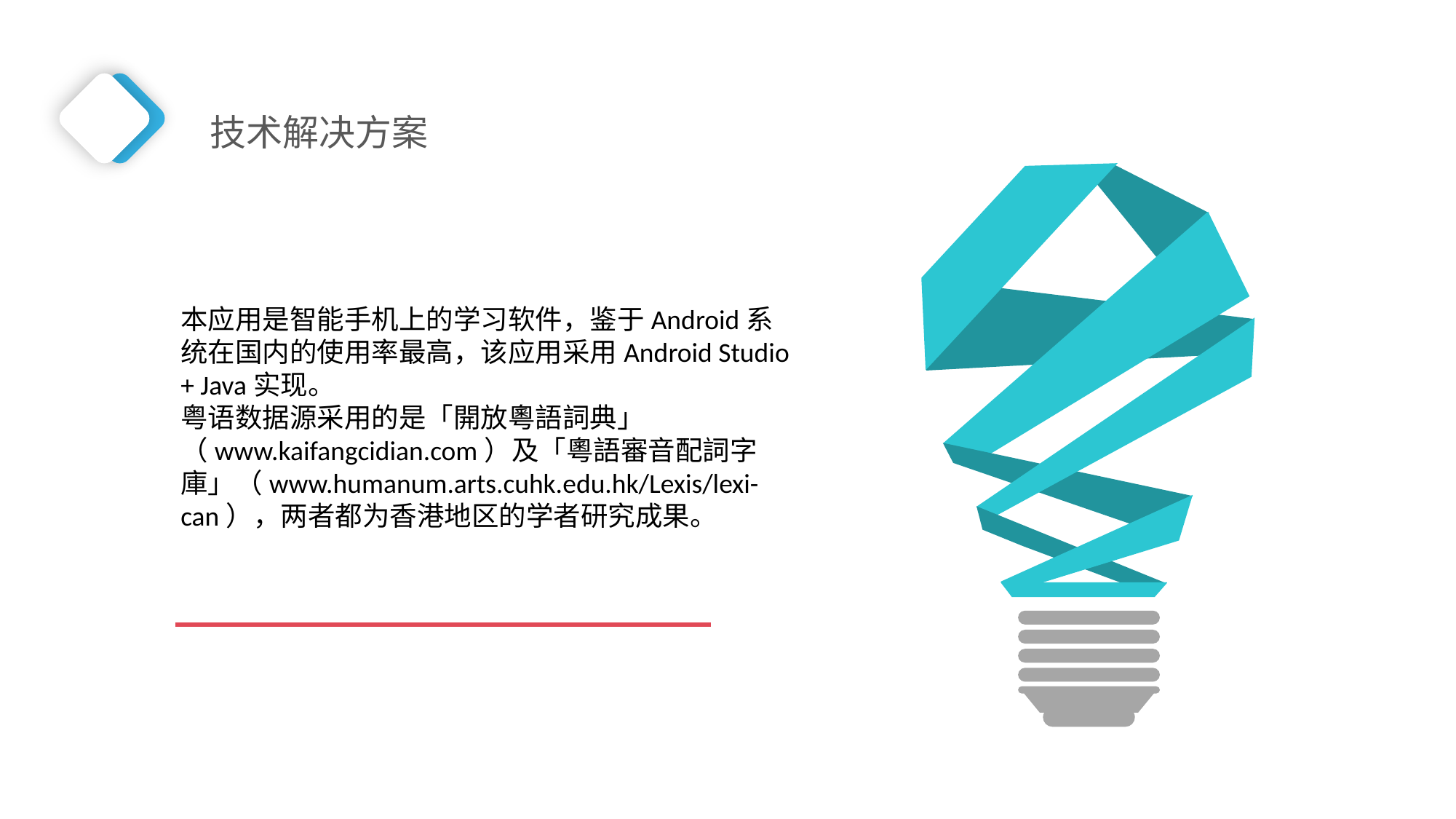

技术解决方案

本应用是智能手机上的学习软件，鉴于Android系统在国内的使用率最高，该应用采用Android Studio + Java实现。
粤语数据源采用的是「開放粵語詞典」（www.kaifangcidian.com）及「粵語審音配詞字庫」（www.humanum.arts.cuhk.edu.hk/Lexis/lexi-can），两者都为香港地区的学者研究成果。